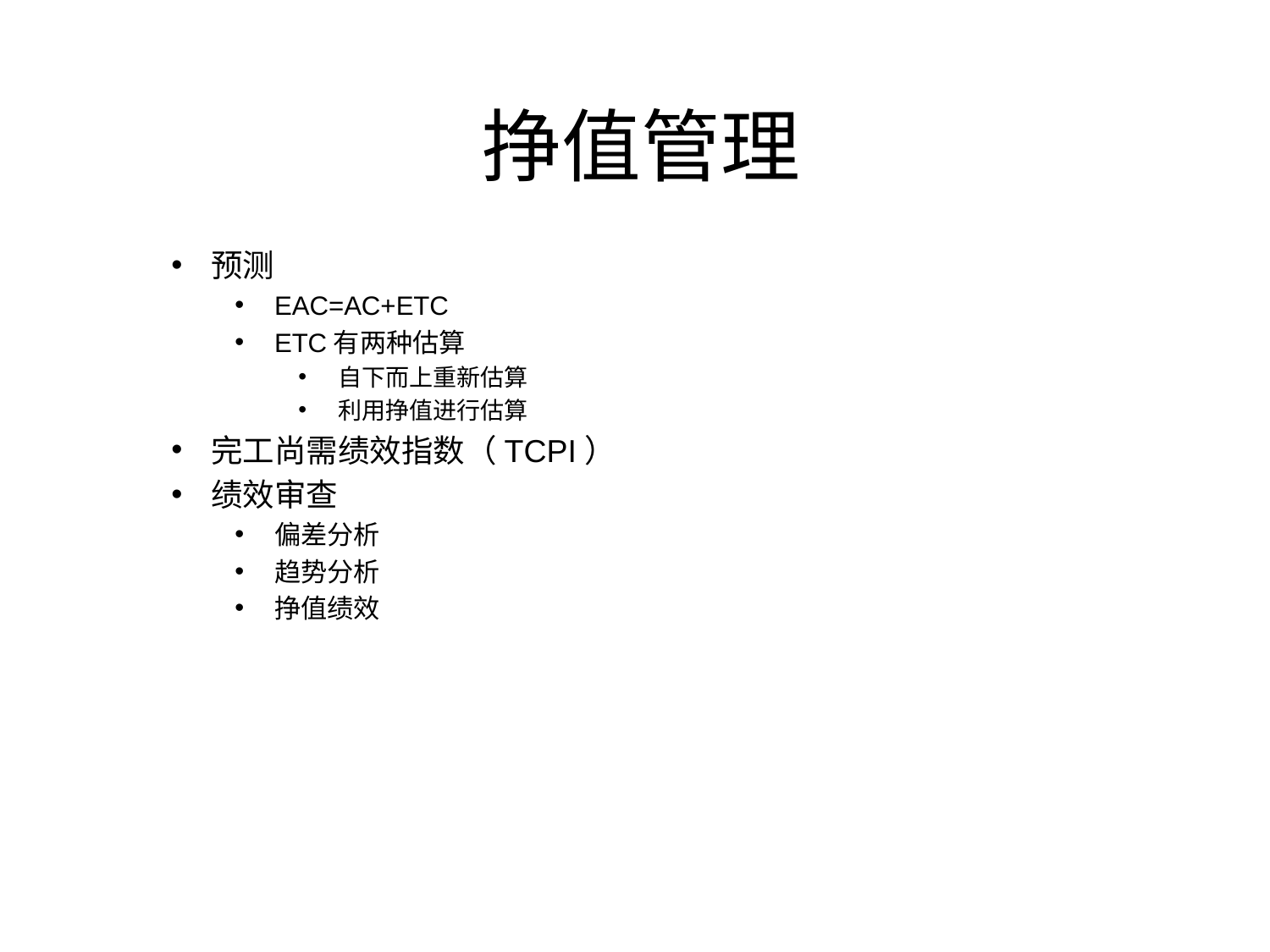

# 挣值管理
预测
EAC=AC+ETC
ETC有两种估算
自下而上重新估算
利用挣值进行估算
完工尚需绩效指数（TCPI）
绩效审查
偏差分析
趋势分析
挣值绩效